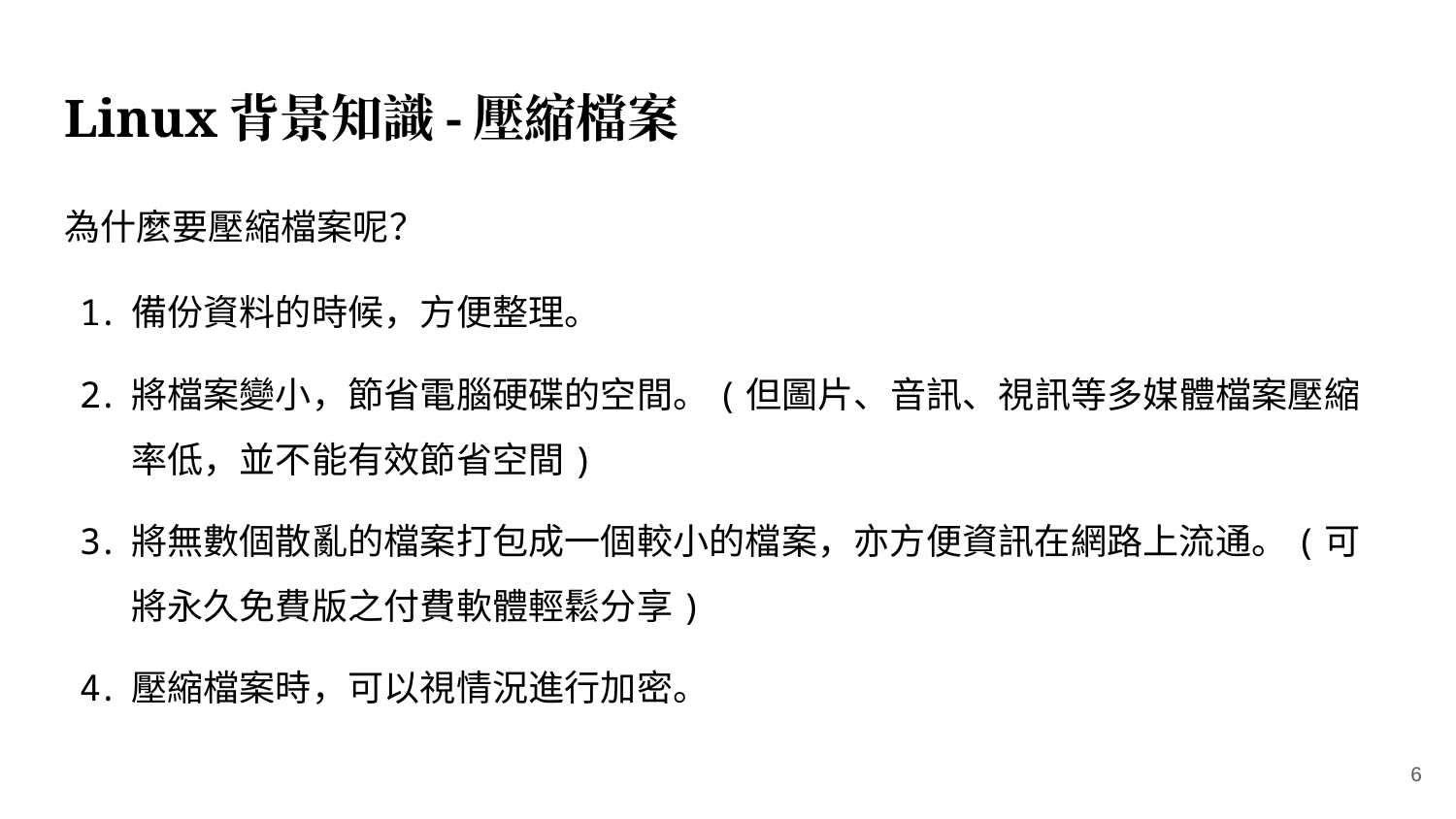

# Linux背景知識-壓縮檔案

為什麼要壓縮檔案呢？
備份資料的時候，方便整理。
將檔案變小，節省電腦硬碟的空間。(但圖片、音訊、視訊等多媒體檔案壓縮率低，並不能有效節省空間)
將無數個散亂的檔案打包成一個較小的檔案，亦方便資訊在網路上流通。(可將永久免費版之付費軟體輕鬆分享)
壓縮檔案時，可以視情況進行加密。
6